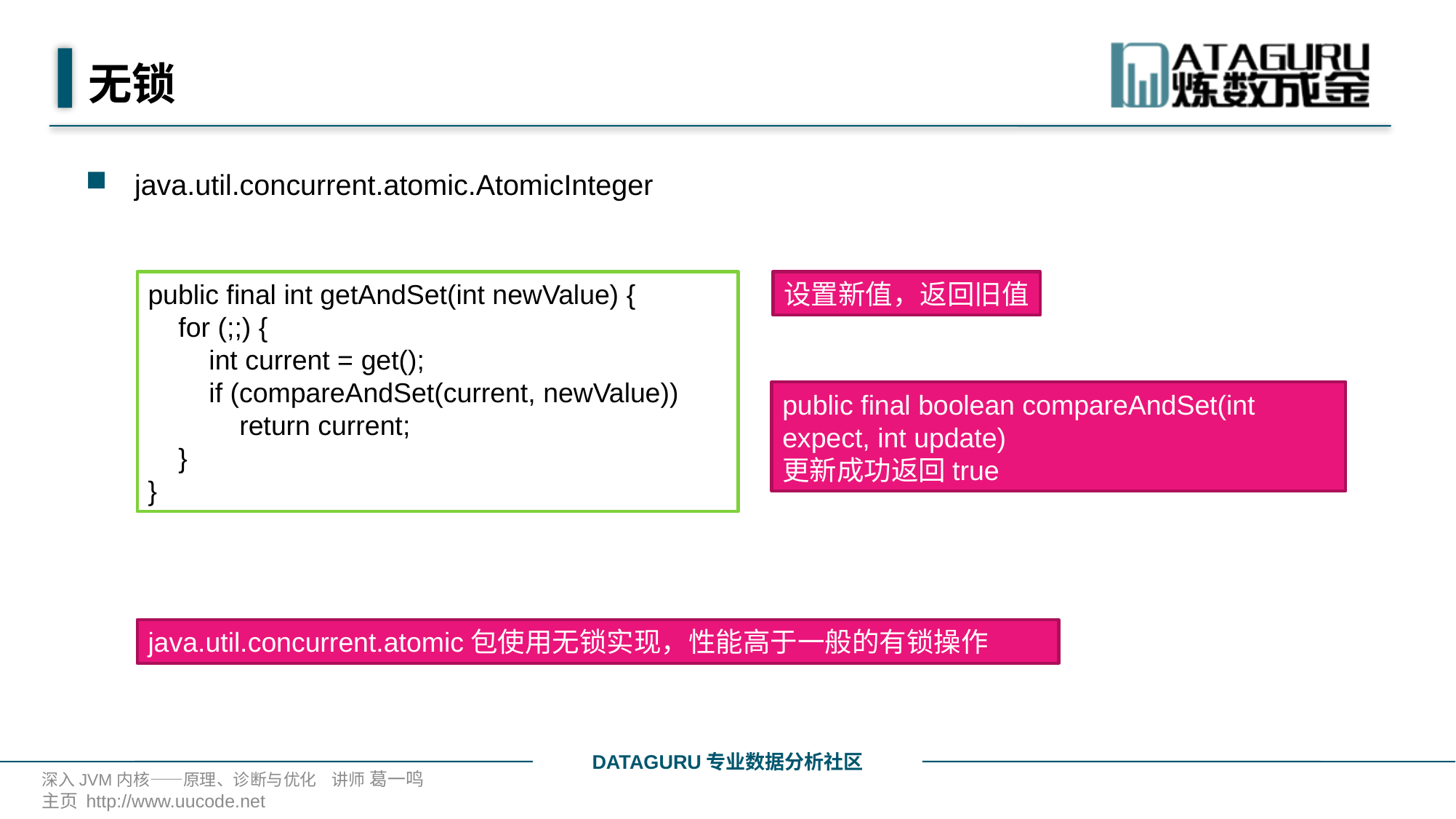

# 无锁
java.util.concurrent.atomic.AtomicInteger

public final int getAndSet(int newValue) {
    for (;;) {
        int current = get();
        if (compareAndSet(current, newValue))
            return current;
    }
}
设置新值，返回旧值
public final boolean compareAndSet(int expect, int update)
更新成功返回true
java.util.concurrent.atomic包使用无锁实现，性能高于一般的有锁操作